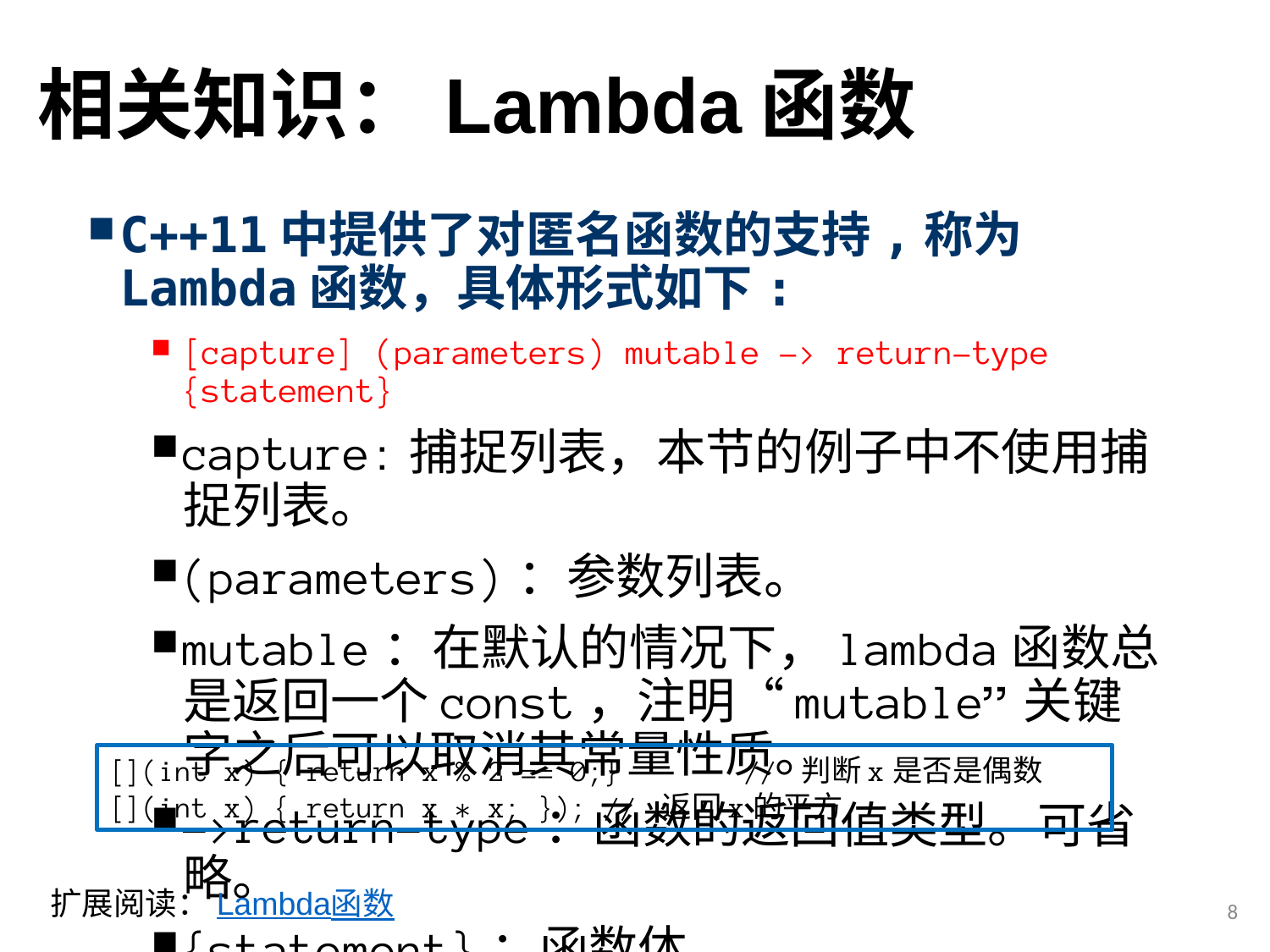

# 相关知识：Lambda函数
C++11中提供了对匿名函数的支持,称为Lambda函数，具体形式如下:
[capture] (parameters) mutable -> return-type {statement}
capture:捕捉列表，本节的例子中不使用捕捉列表。
(parameters)：参数列表。
mutable：在默认的情况下，lambda函数总是返回一个const，注明“mutable”关键字之后可以取消其常量性质。
->return-type：函数的返回值类型。可省略。
{statement}：函数体。
[](int x) { return x % 2 == 0;}	// 判断x是否是偶数
[](int x) { return x * x; }); // 返回x的平方
扩展阅读：Lambda函数
8